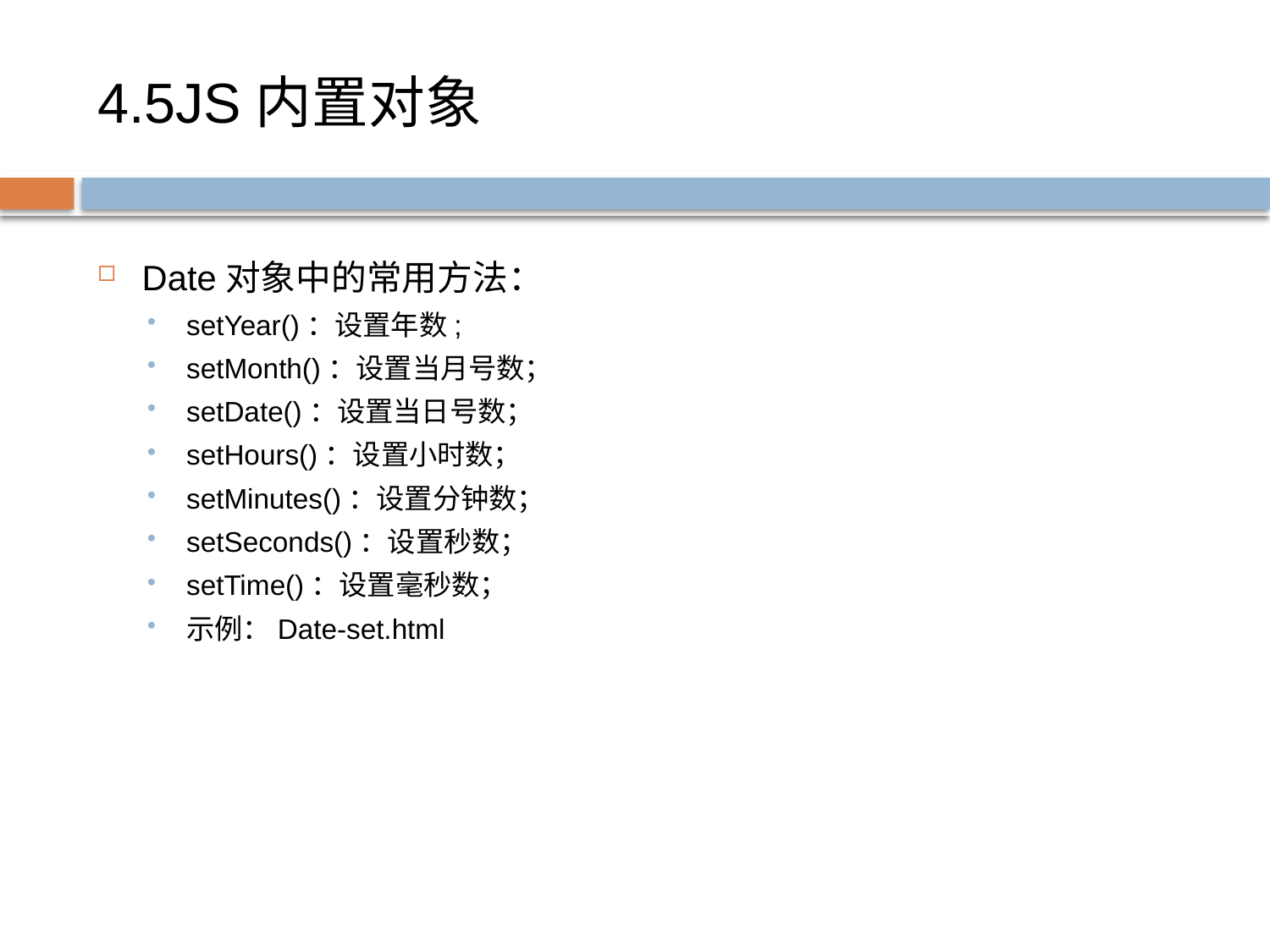

# 4.5JS内置对象
Date对象中的常用方法：
setYear()：设置年数;
setMonth()：设置当月号数；
setDate()：设置当日号数；
setHours()：设置小时数；
setMinutes()：设置分钟数；
setSeconds()：设置秒数；
setTime()：设置毫秒数；
示例：Date-set.html